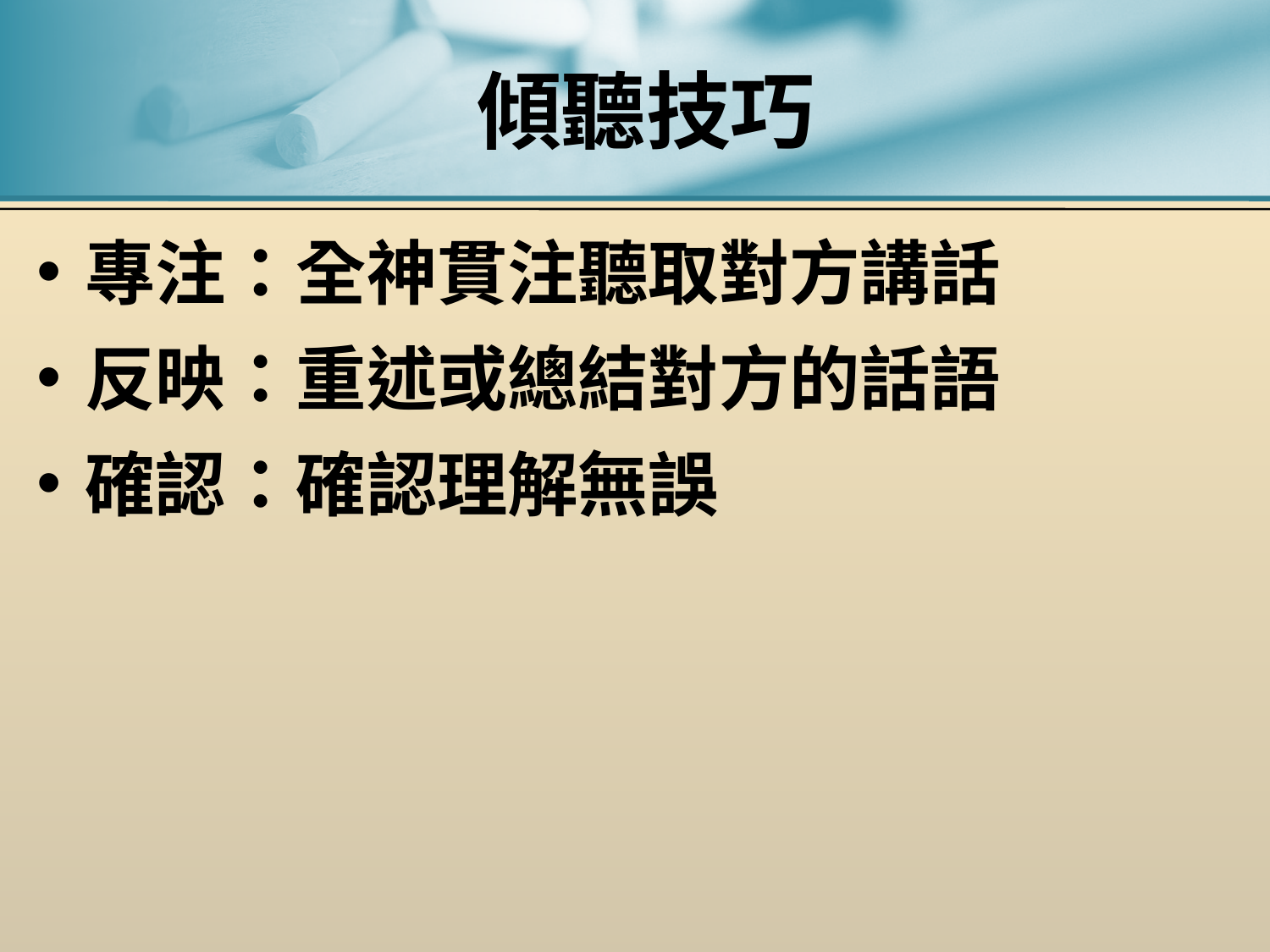

# 傾聽技巧
專注：全神貫注聽取對方講話
反映：重述或總結對方的話語
確認：確認理解無誤